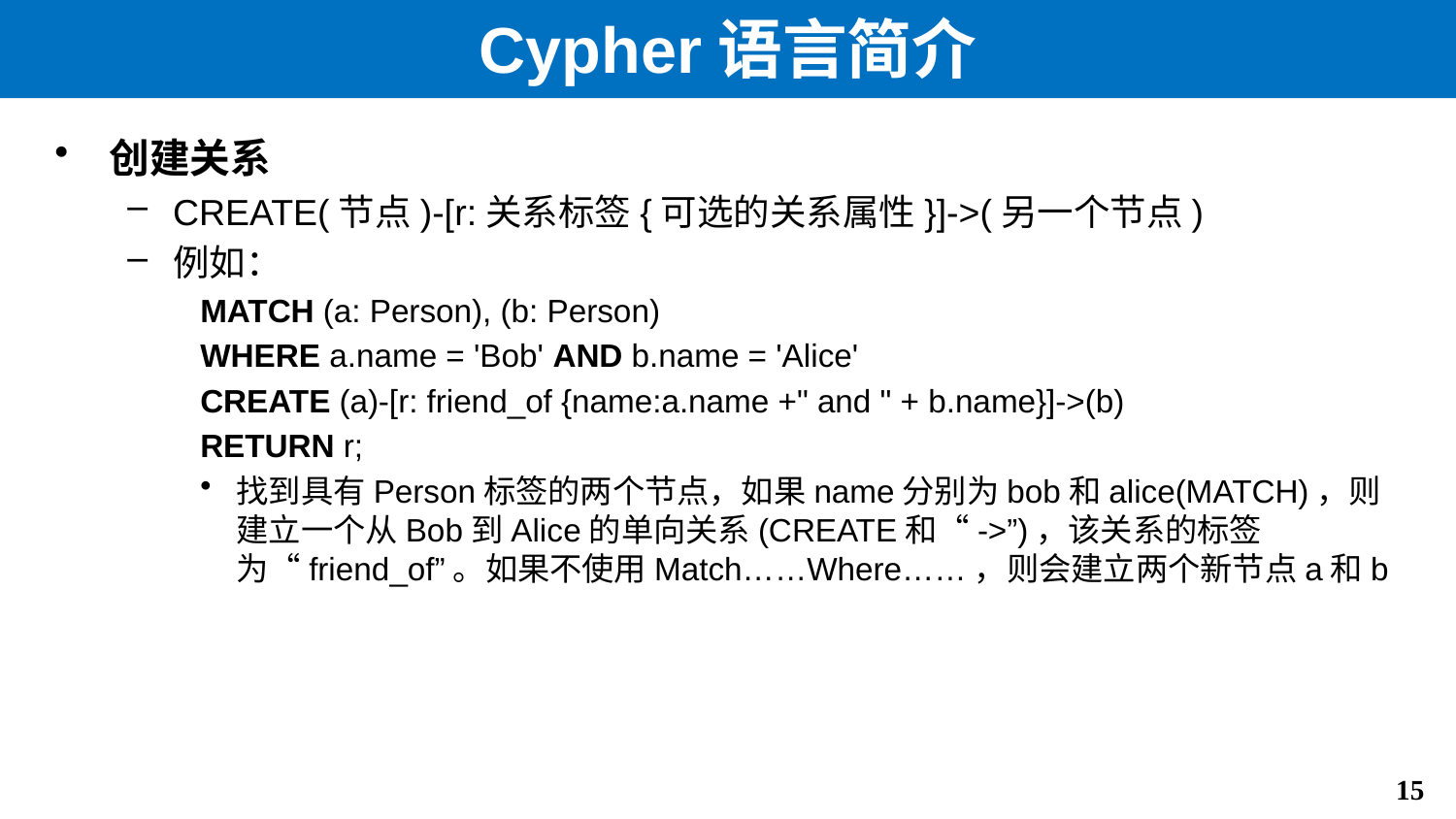

# Cypher语言简介
创建关系
CREATE(节点)-[r:关系标签{可选的关系属性}]->(另一个节点)
例如：
MATCH (a: Person), (b: Person)
WHERE a.name = 'Bob' AND b.name = 'Alice'
CREATE (a)-[r: friend_of {name:a.name +" and " + b.name}]->(b)
RETURN r;
找到具有Person标签的两个节点，如果name分别为bob和alice(MATCH)，则建立一个从Bob到Alice的单向关系(CREATE和“->”)，该关系的标签为“friend_of”。如果不使用Match……Where……，则会建立两个新节点a和b